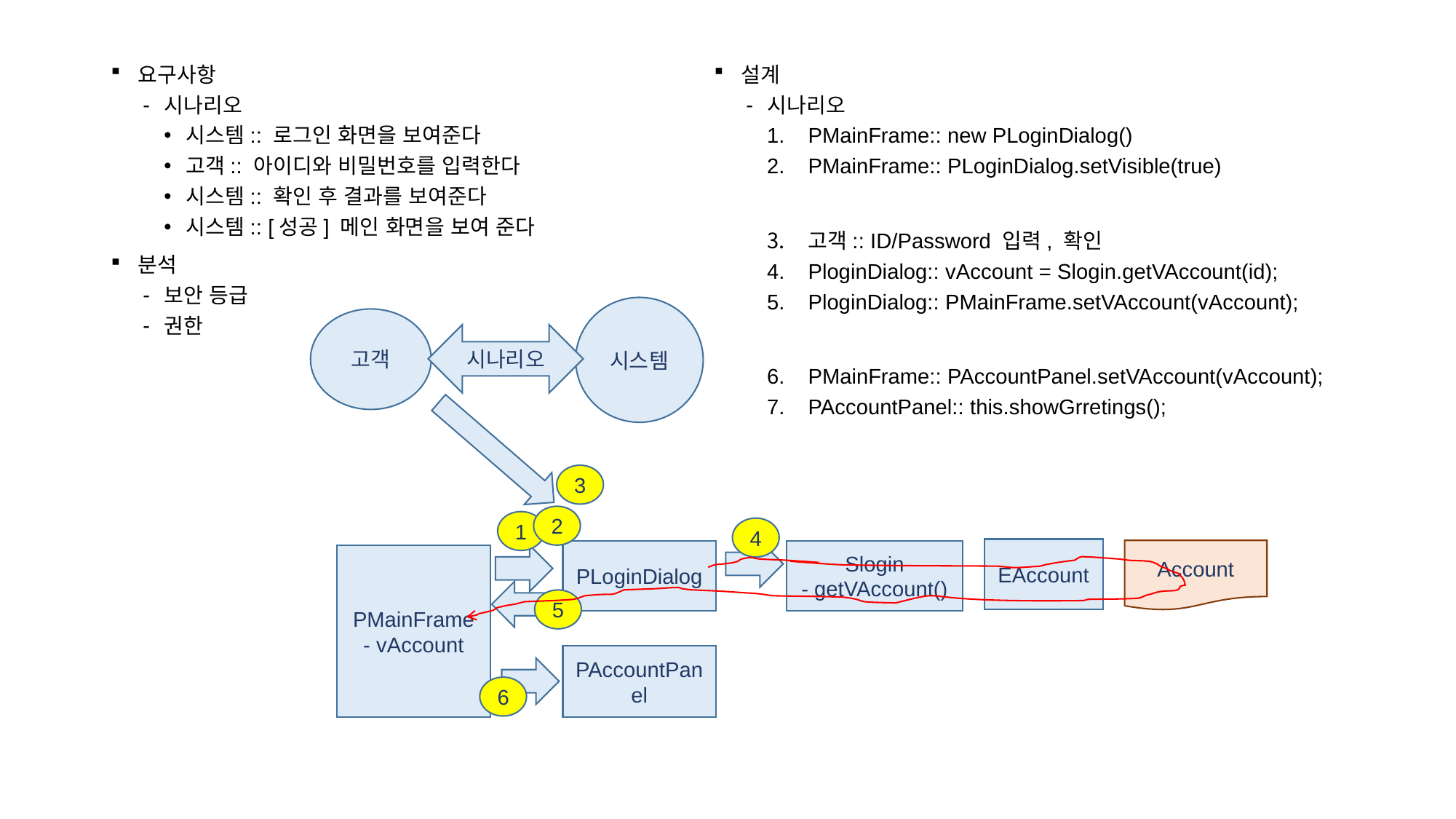

요구사항
시나리오
시스템:: 로그인 화면을 보여준다
고객:: 아이디와 비밀번호를 입력한다
시스템:: 확인 후 결과를 보여준다
시스템:: [성공] 메인 화면을 보여 준다
분석
보안 등급
권한
설계
시나리오
PMainFrame:: new PLoginDialog()
PMainFrame:: PLoginDialog.setVisible(true)

고객:: ID/Password 입력, 확인
PloginDialog:: vAccount = Slogin.getVAccount(id);
PloginDialog:: PMainFrame.setVAccount(vAccount);

PMainFrame:: PAccountPanel.setVAccount(vAccount);
PAccountPanel:: this.showGrretings();

시스템
고객
시나리오

3
2
1
4
EAccount
Account
PLoginDialog

Slogin
- getVAccount()
PMainFrame
- vAccount

5
PAccountPanel

6